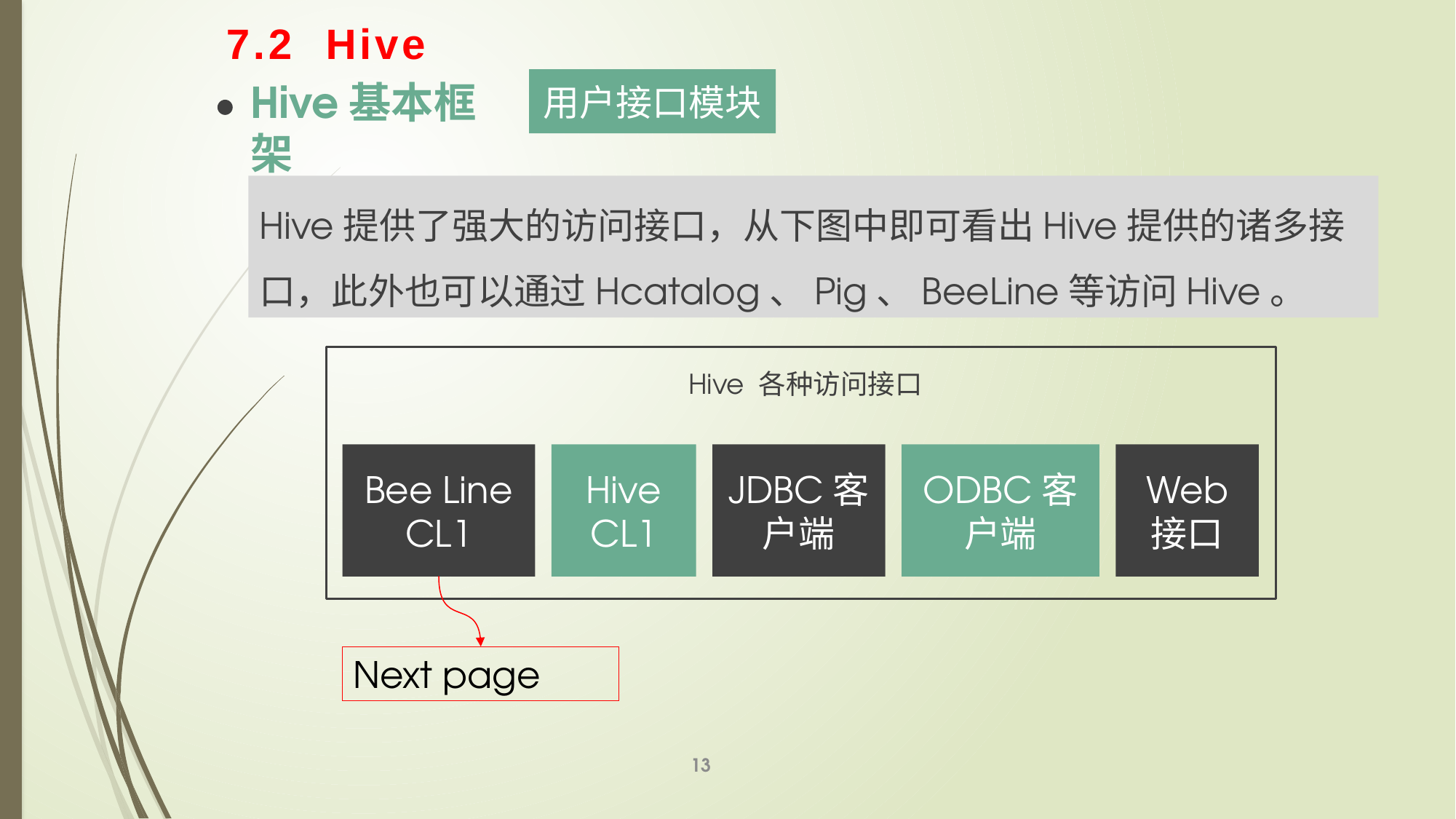

7.2  Hive
用户接口模块
Hive基本框架

Hive提供了强大的访问接口，从下图中即可看出Hive提供的诸多接口，此外也可以通过Hcatalog、Pig、BeeLine等访问Hive。

Hive 各种访问接口
Bee Line CL1
Hive CL1
JDBC客户端
ODBC客户端
Web
接口
Next page
13